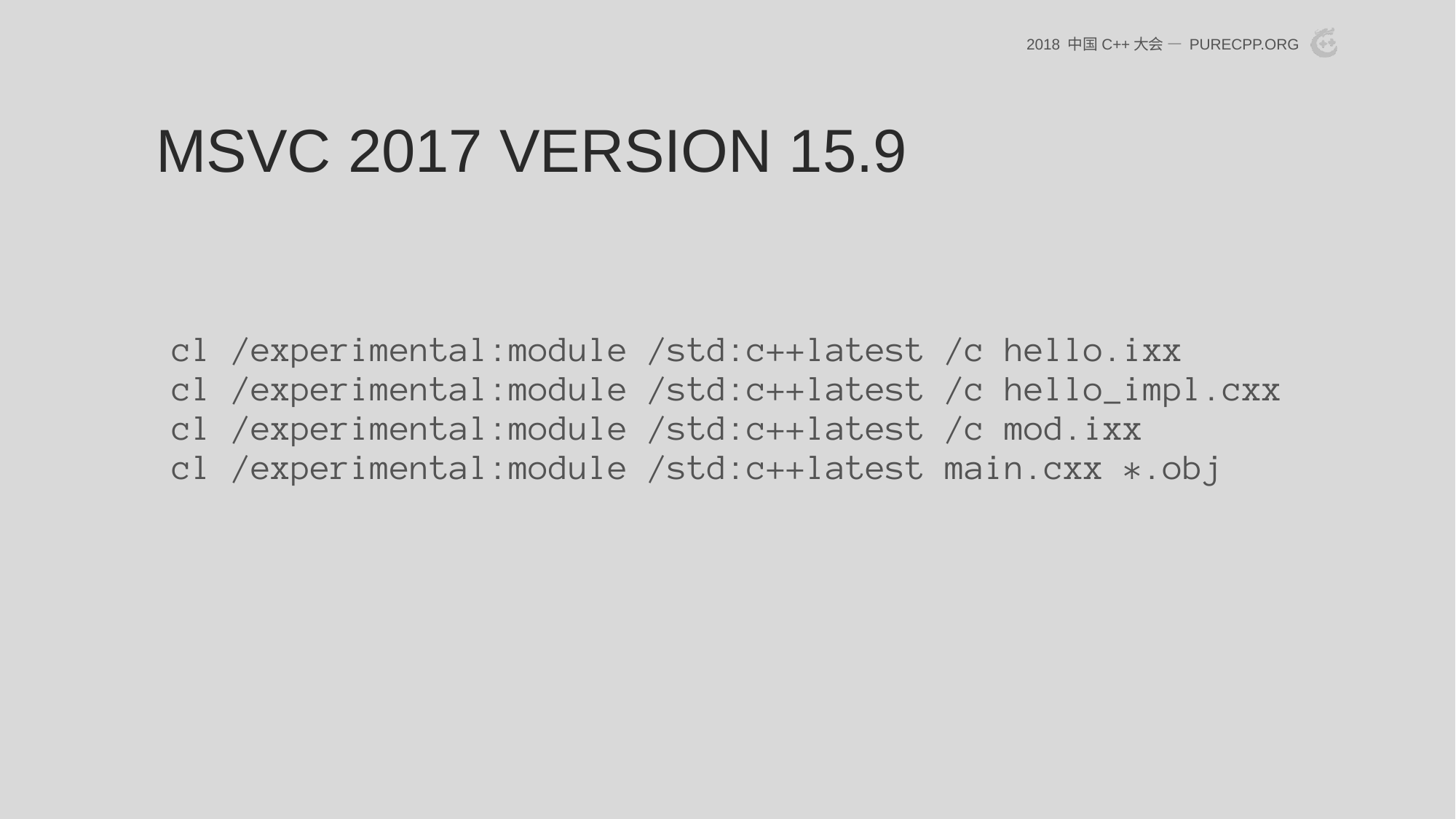

# MSVC 2017 version 15.9
2018 中国C++大会 — purecpp.org
cl /experimental:module /std:c++latest /c hello.ixx
cl /experimental:module /std:c++latest /c hello_impl.cxx
cl /experimental:module /std:c++latest /c mod.ixx
cl /experimental:module /std:c++latest main.cxx *.obj